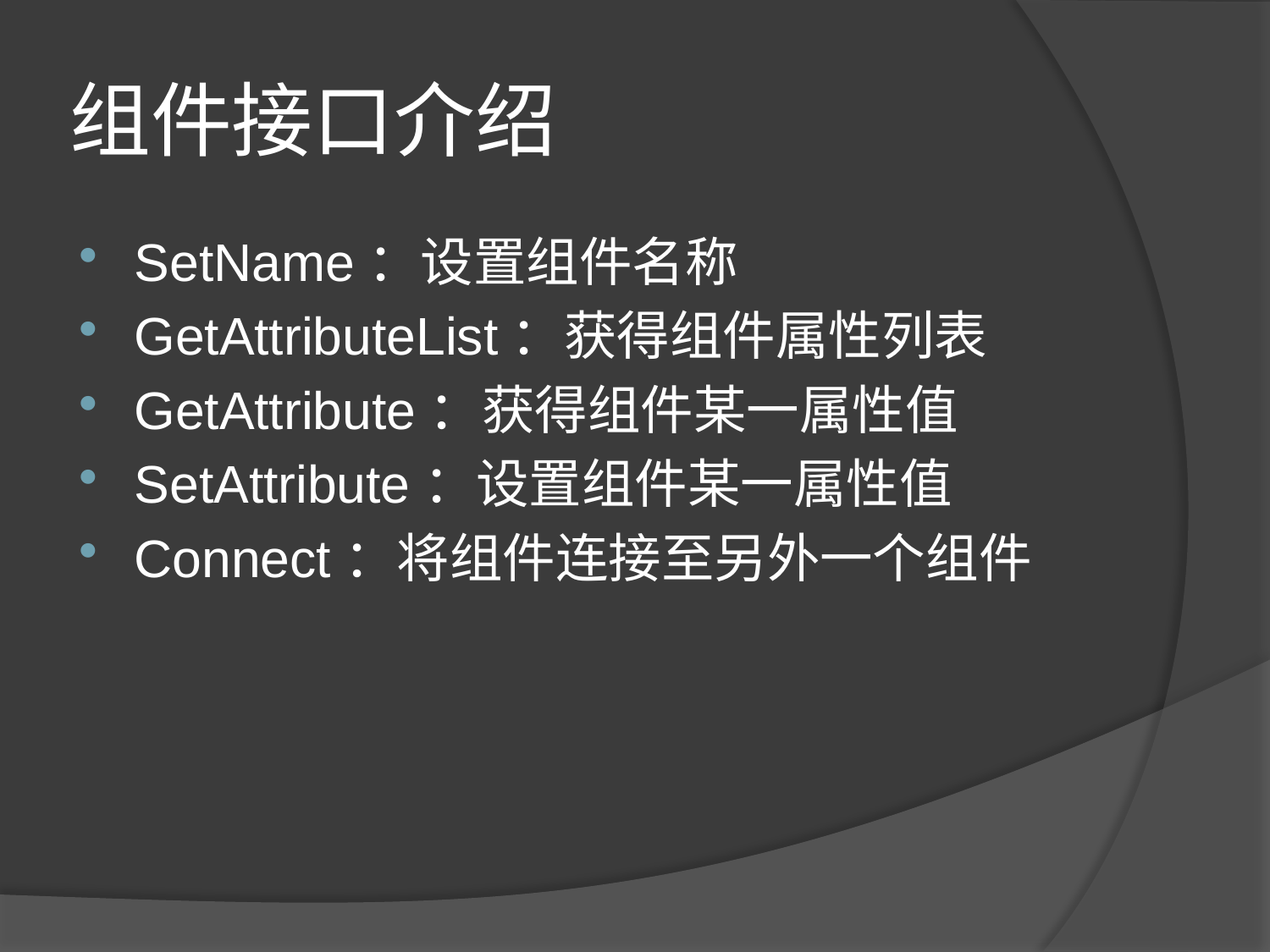

# 组件接口介绍
SetName：设置组件名称
GetAttributeList：获得组件属性列表
GetAttribute：获得组件某一属性值
SetAttribute：设置组件某一属性值
Connect：将组件连接至另外一个组件